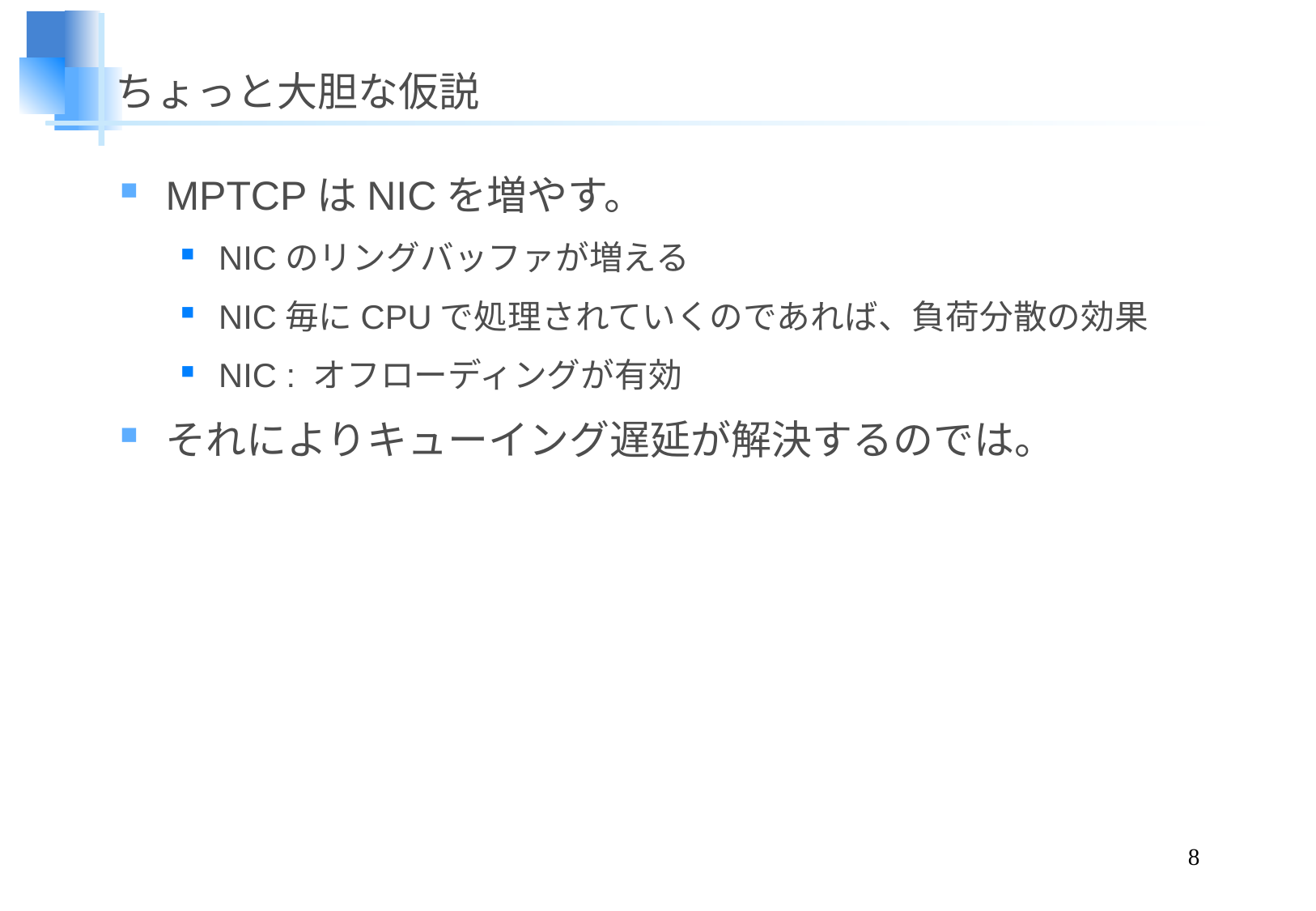

# ちょっと大胆な仮説
MPTCPはNICを増やす。
NICのリングバッファが増える
NIC毎にCPUで処理されていくのであれば、負荷分散の効果
NIC : オフローディングが有効
それによりキューイング遅延が解決するのでは。
8